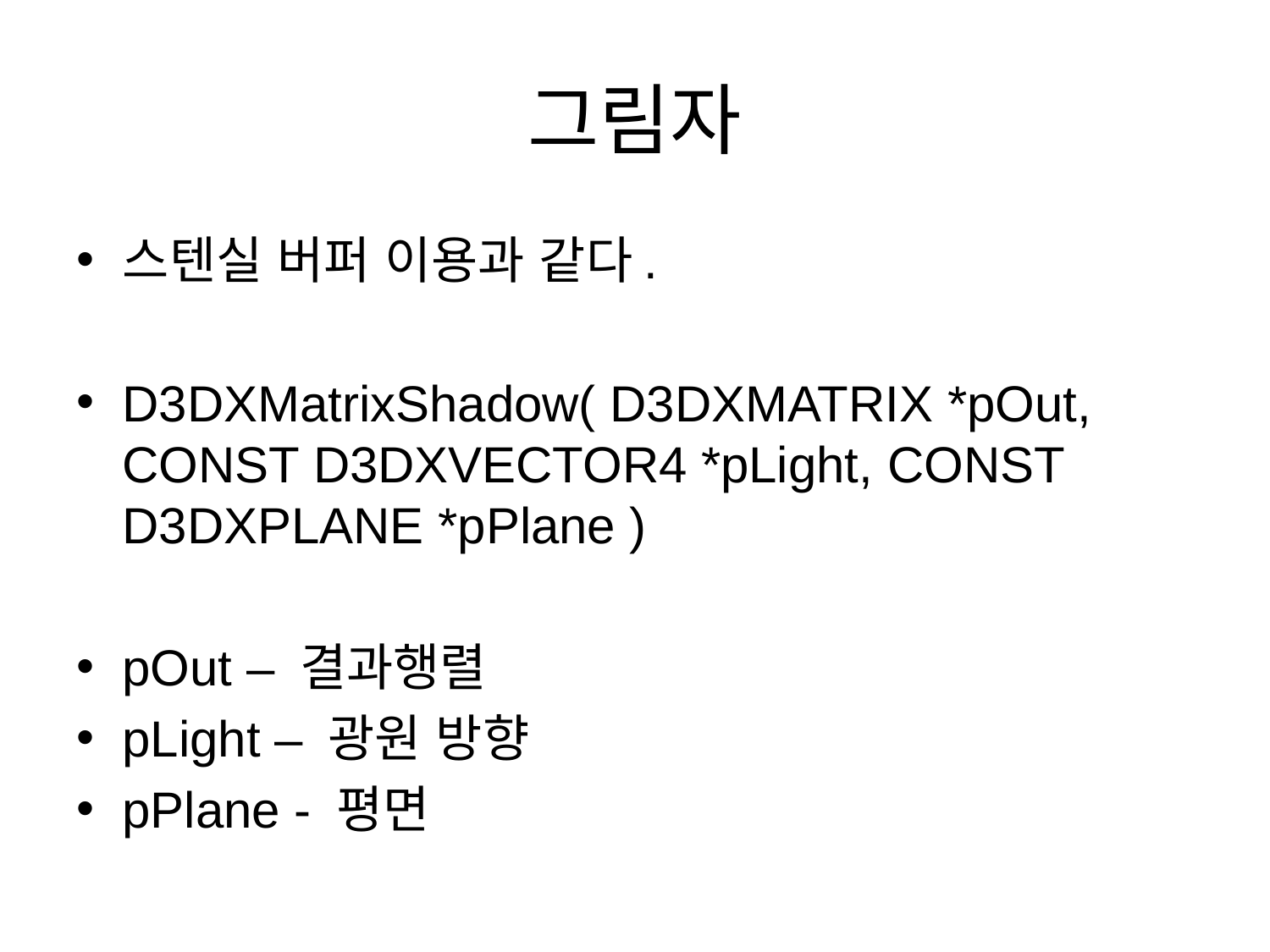

# 그림자
스텐실 버퍼 이용과 같다.

D3DXMatrixShadow( D3DXMATRIX *pOut, CONST D3DXVECTOR4 *pLight, CONST D3DXPLANE *pPlane )

pOut – 결과행렬
pLight – 광원 방향
pPlane - 평면